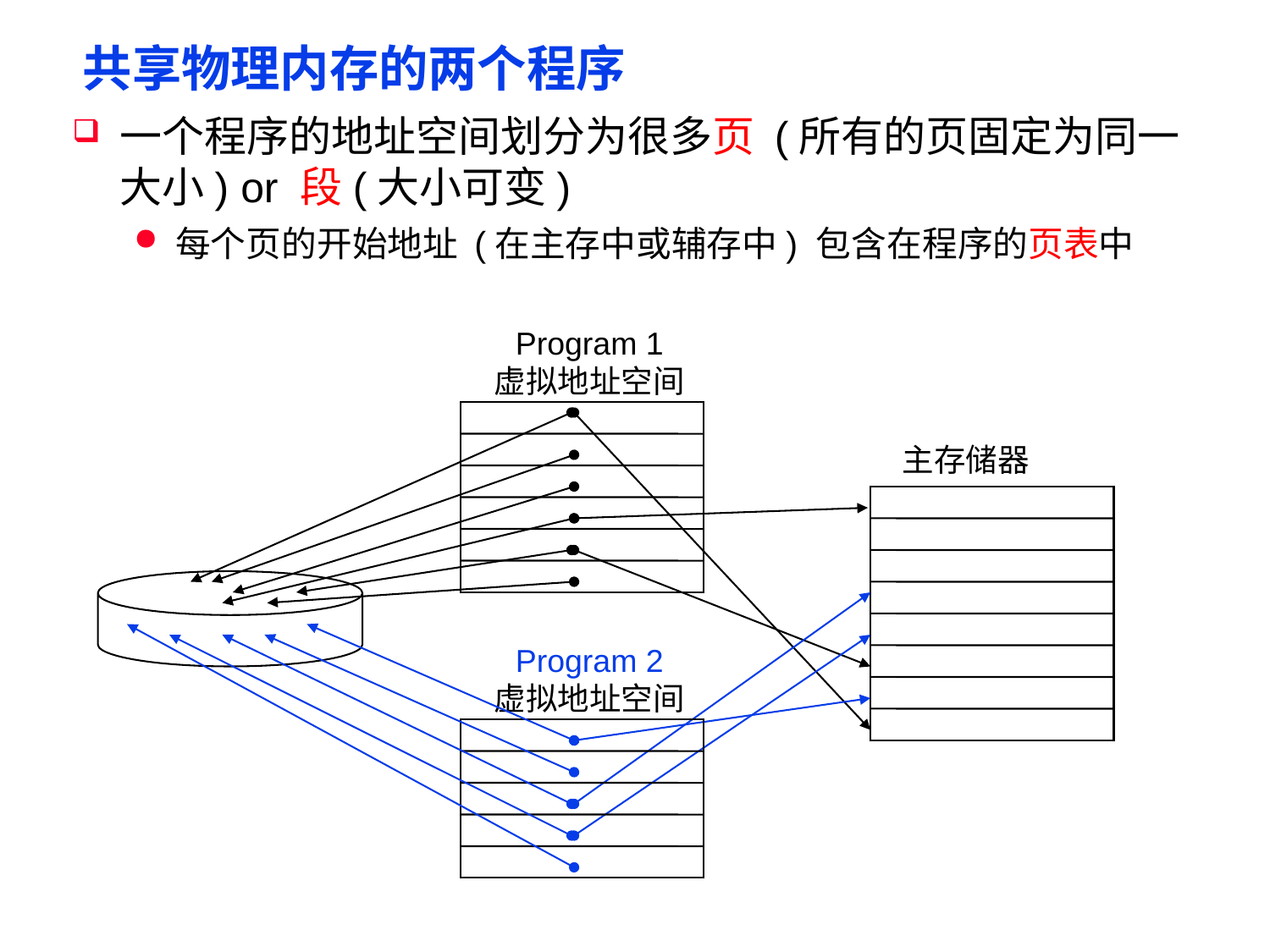

# 共享物理内存的两个程序
一个程序的地址空间划分为很多页 (所有的页固定为同一大小) or 段(大小可变)
每个页的开始地址 (在主存中或辅存中) 包含在程序的页表中
Program 1
虚拟地址空间

主存储器

Program 2
虚拟地址空间